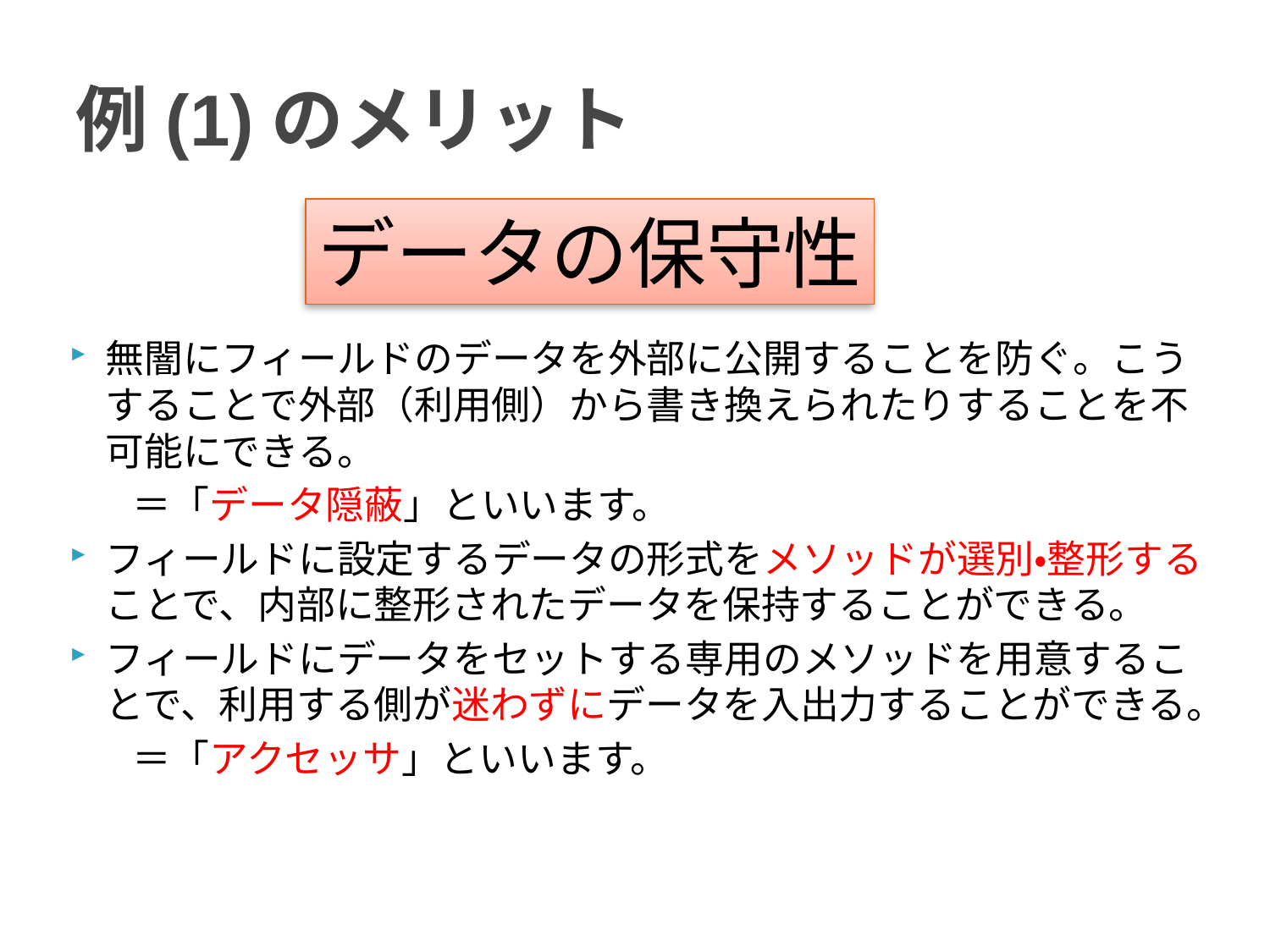

# 例(1)のメリット
データの保守性
無闇にフィールドのデータを外部に公開することを防ぐ。こうすることで外部（利用側）から書き換えられたりすることを不可能にできる。
　　＝「データ隠蔽」といいます。
フィールドに設定するデータの形式をメソッドが選別・整形することで、内部に整形されたデータを保持することができる。
フィールドにデータをセットする専用のメソッドを用意することで、利用する側が迷わずにデータを入出力することができる。
　　＝「アクセッサ」といいます。